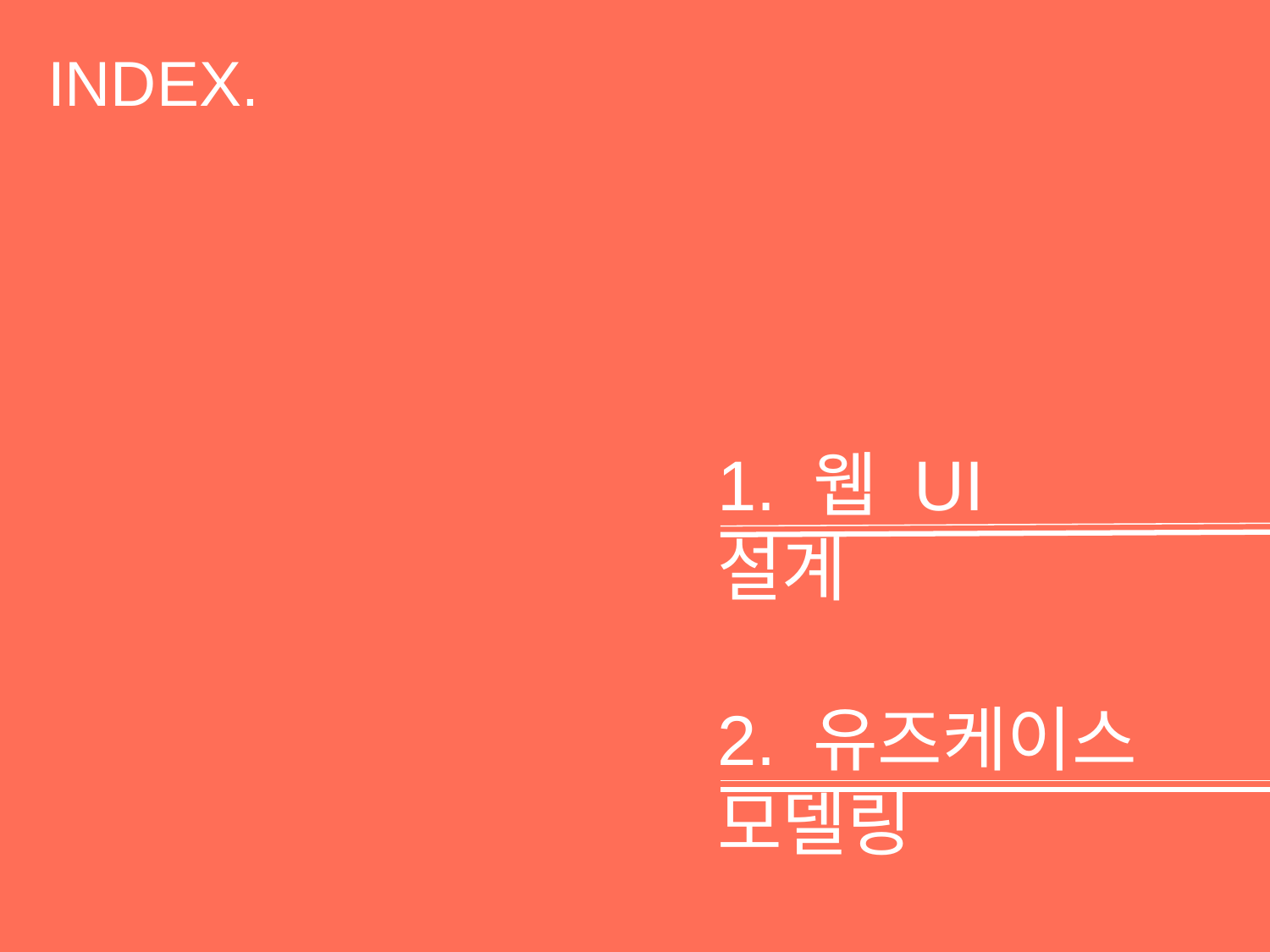

INDEX.
1. 웹 UI 설계
2. 유즈케이스 모델링